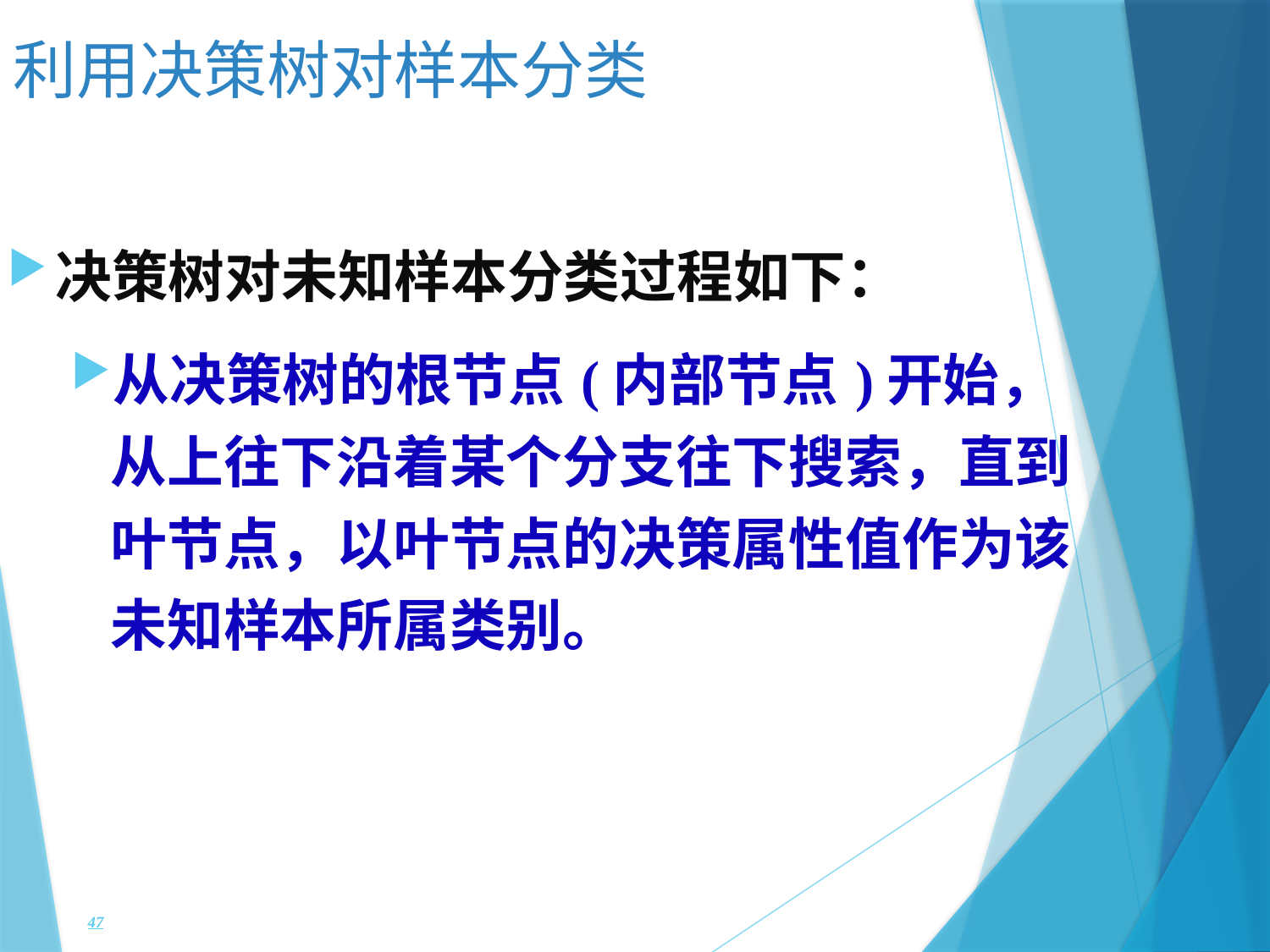

利用决策树对样本分类
决策树对未知样本分类过程如下：
从决策树的根节点(内部节点)开始，从上往下沿着某个分支往下搜索，直到叶节点，以叶节点的决策属性值作为该未知样本所属类别。

47